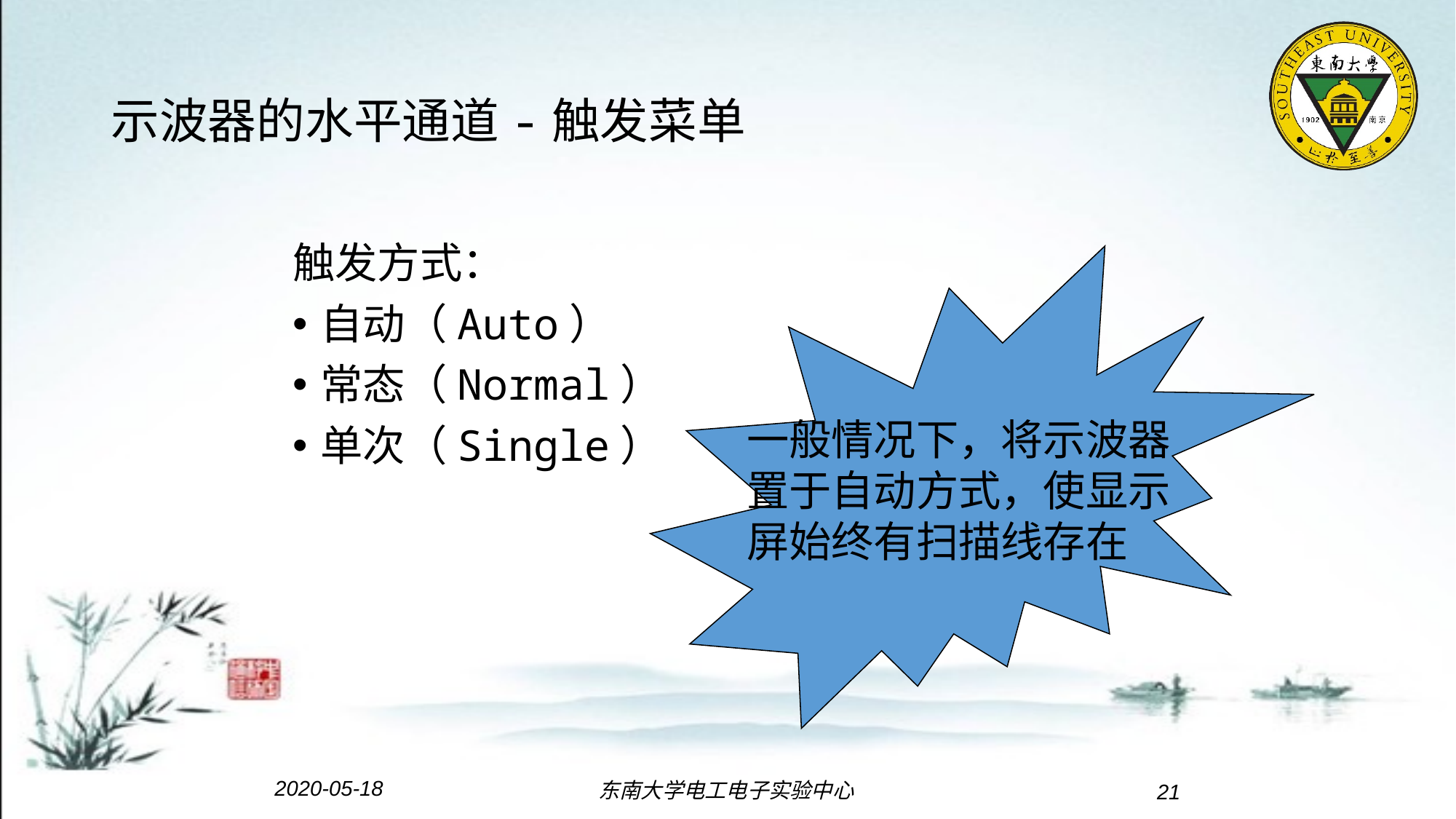

# 示波器的水平通道-触发菜单
触发方式：
自动（Auto）
常态（Normal）
单次（Single）

一般情况下，将示波器置于自动方式，使显示屏始终有扫描线存在
2020-05-18
东南大学电工电子实验中心
21